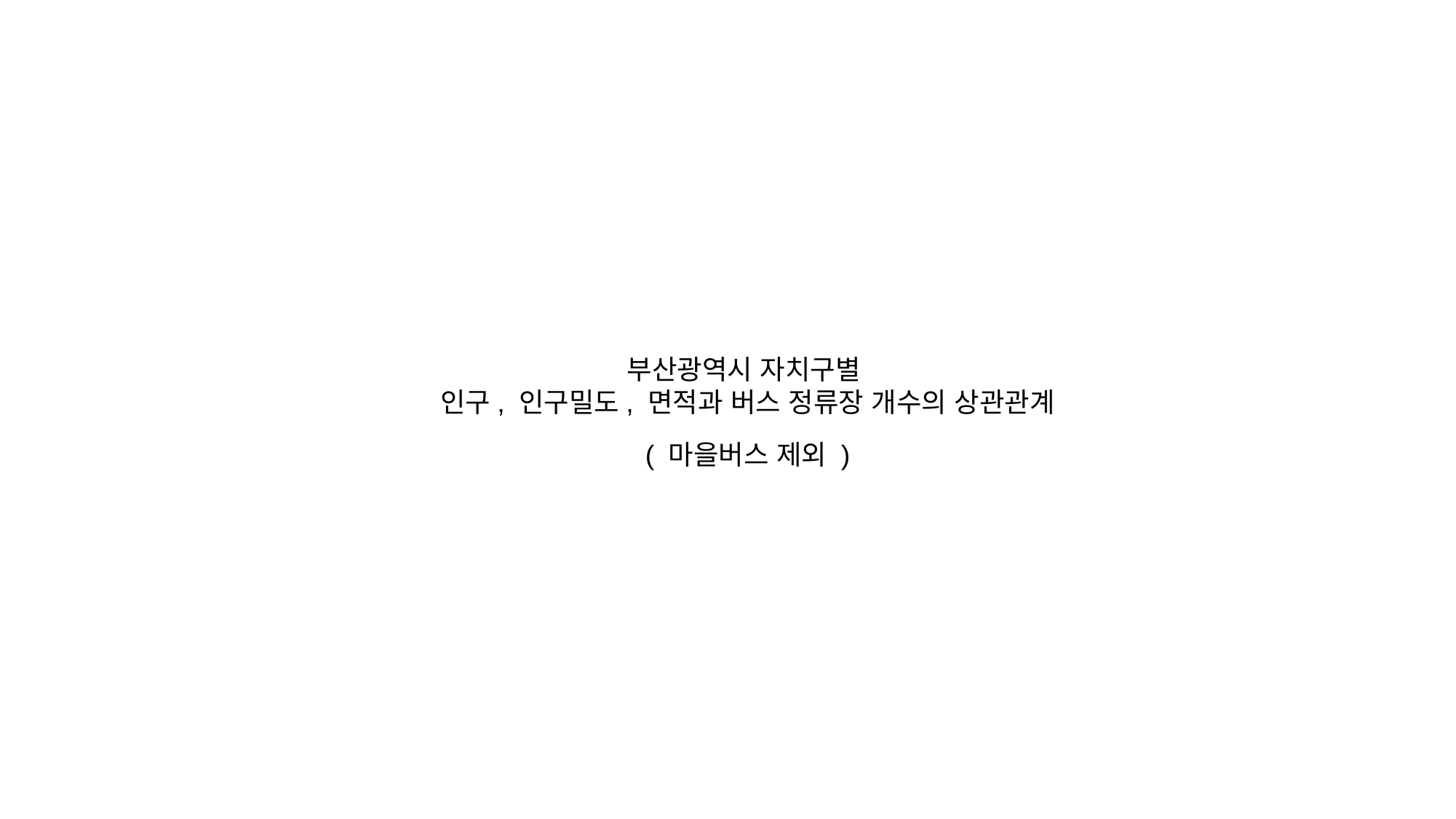

부산광역시 자치구별
인구, 인구밀도, 면적과 버스 정류장 개수의 상관관계
( 마을버스 제외 )